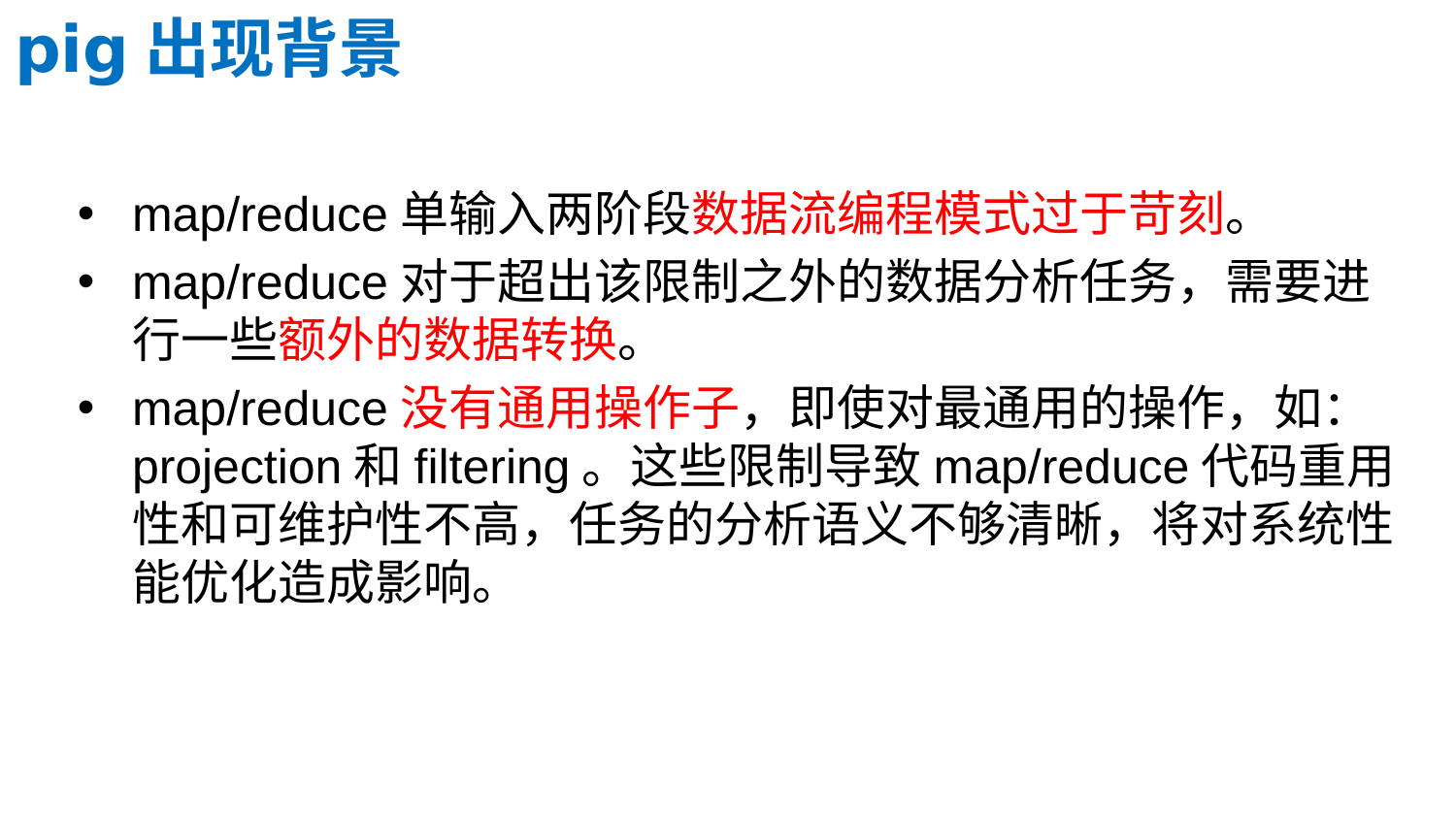

pig出现背景
map/reduce单输入两阶段数据流编程模式过于苛刻。
map/reduce对于超出该限制之外的数据分析任务，需要进行一些额外的数据转换。
map/reduce没有通用操作子，即使对最通用的操作，如：projection和filtering。这些限制导致map/reduce代码重用性和可维护性不高，任务的分析语义不够清晰，将对系统性能优化造成影响。